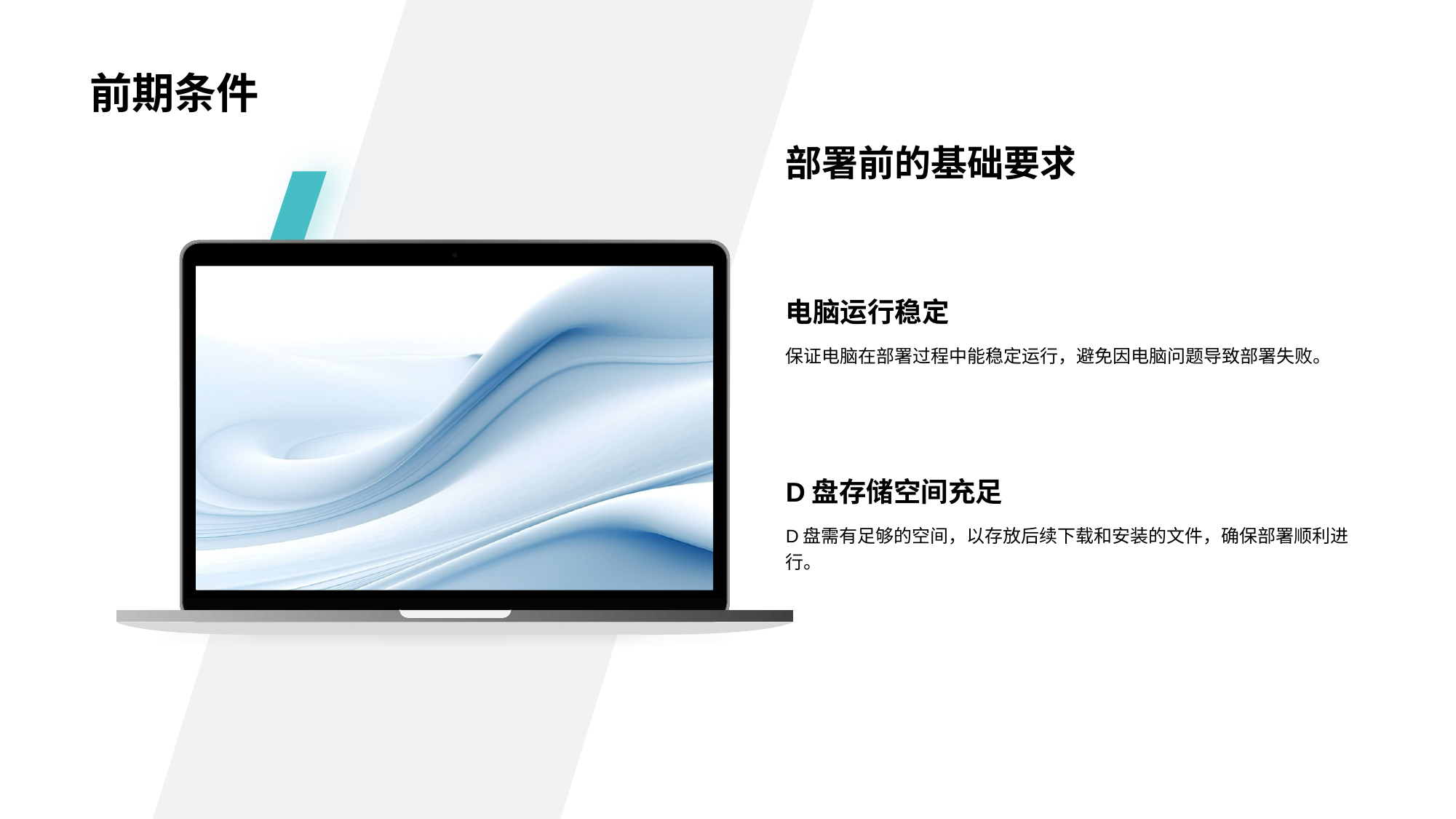

部署前的基础要求

电脑运行稳定
保证电脑在部署过程中能稳定运行，避免因电脑问题导致部署失败。
D盘存储空间充足
D盘需有足够的空间，以存放后续下载和安装的文件，确保部署顺利进行。

# 前期条件